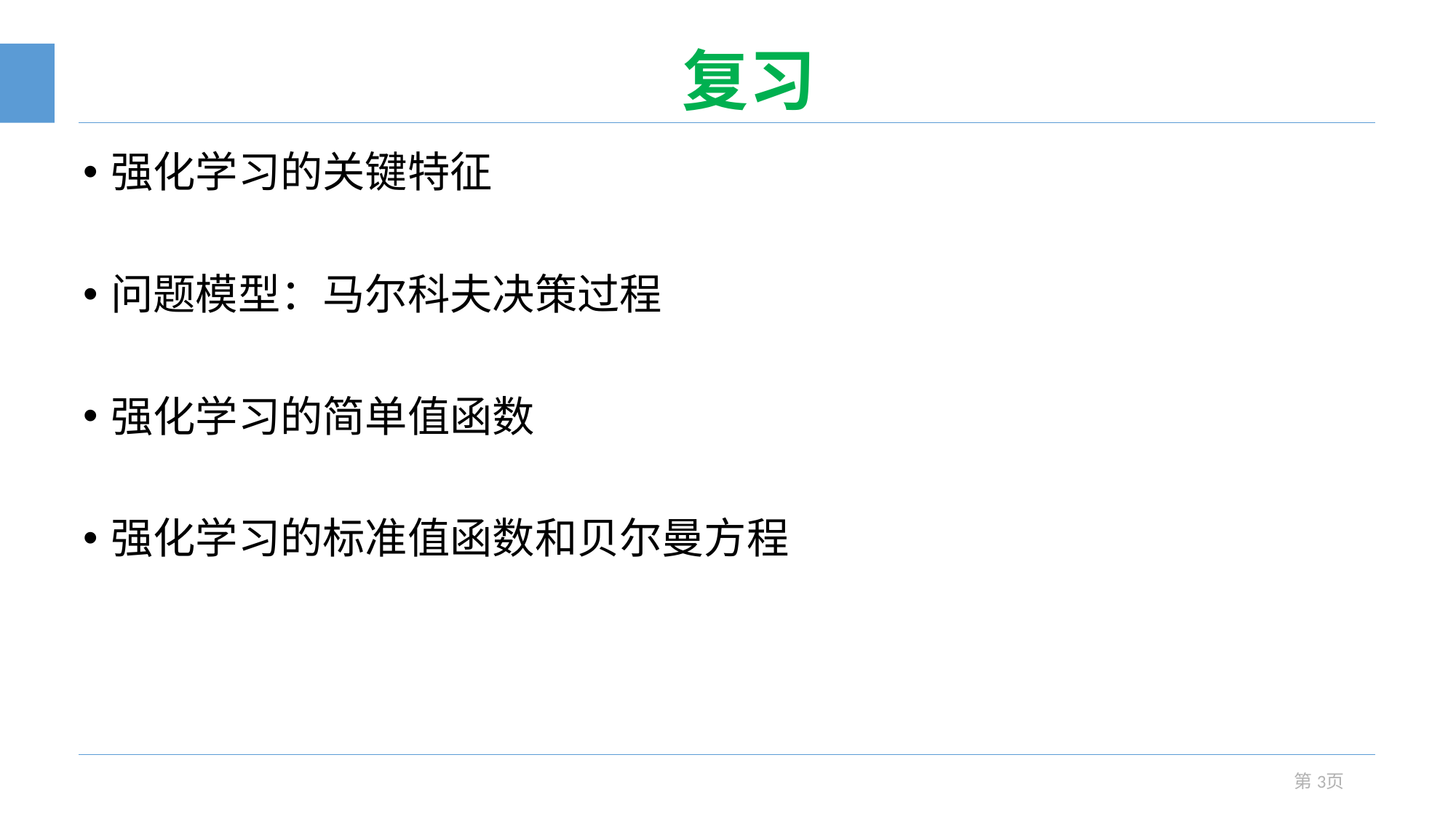

# 复习
强化学习的关键特征

问题模型：马尔科夫决策过程

强化学习的简单值函数

强化学习的标准值函数和贝尔曼方程
第3页